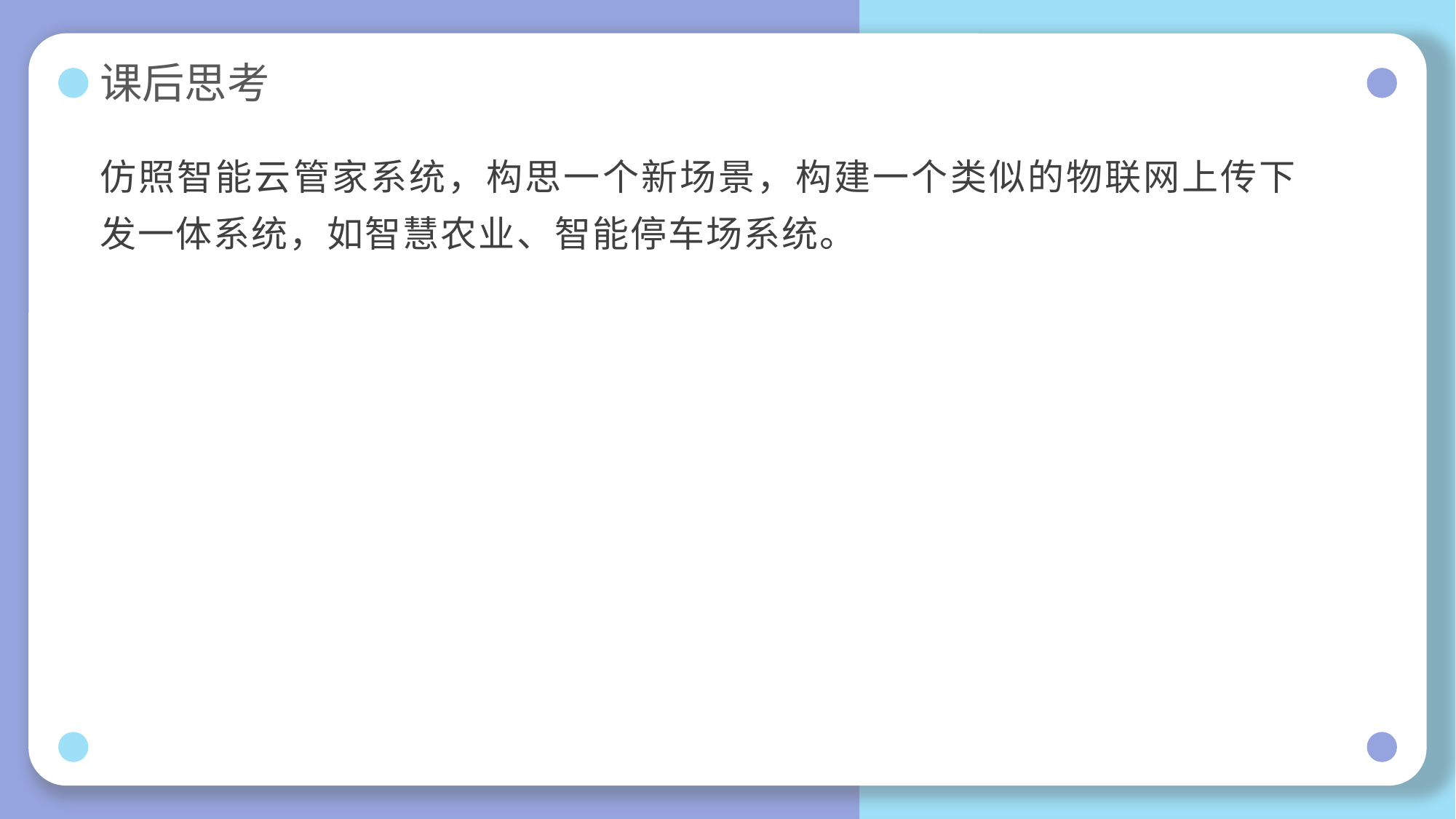

# 课后思考
仿照智能云管家系统，构思一个新场景，构建一个类似的物联网上传下发一体系统，如智慧农业、智能停车场系统。